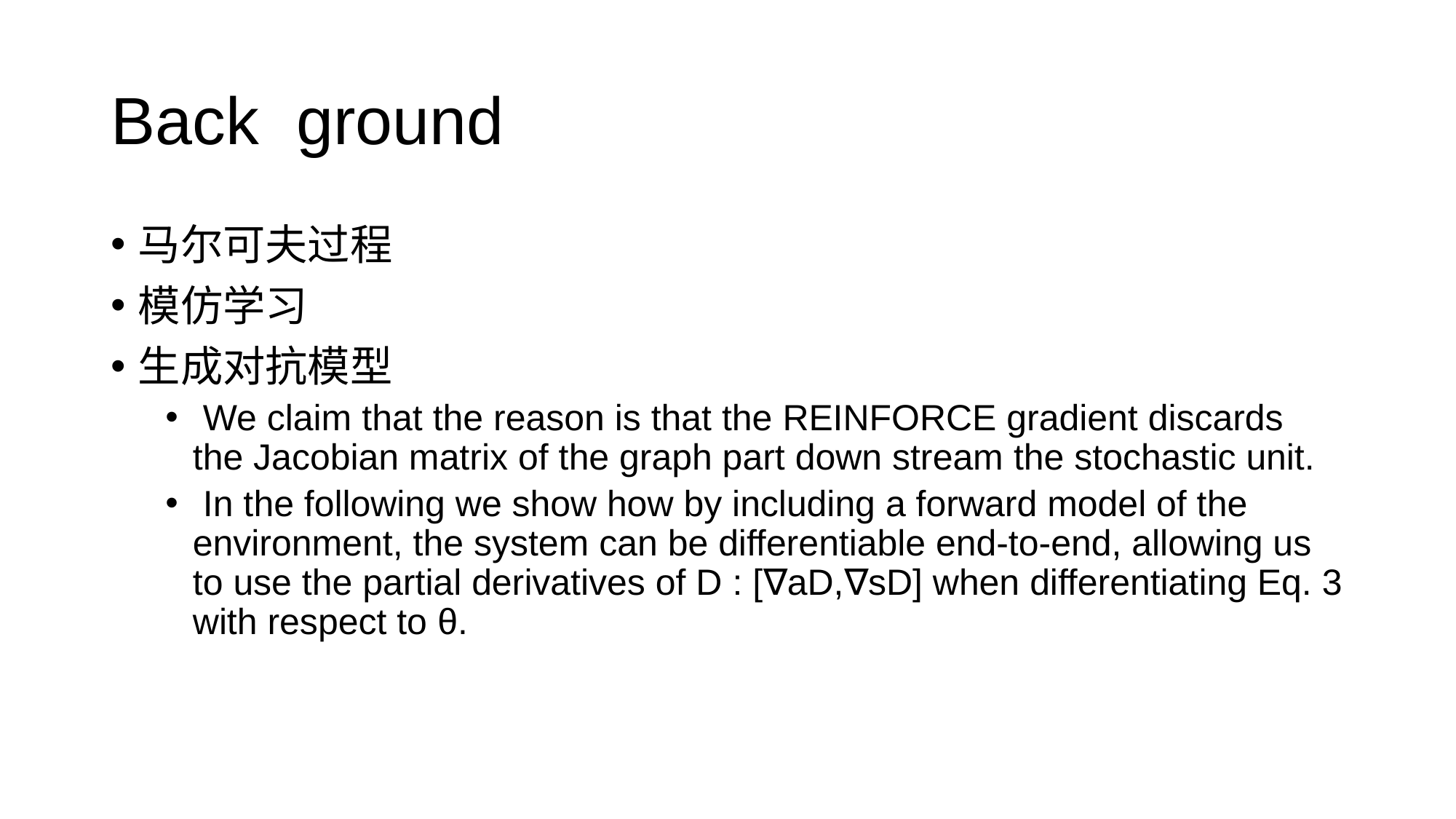

# Back  ground
马尔可夫过程
模仿学习
生成对抗模型
 We claim that the reason is that the REINFORCE gradient discards the Jacobian matrix of the graph part down stream the stochastic unit.
 In the following we show how by including a forward model of the environment, the system can be differentiable end-to-end, allowing us to use the partial derivatives of D : [∇aD,∇sD] when differentiating Eq. 3 with respect to θ.